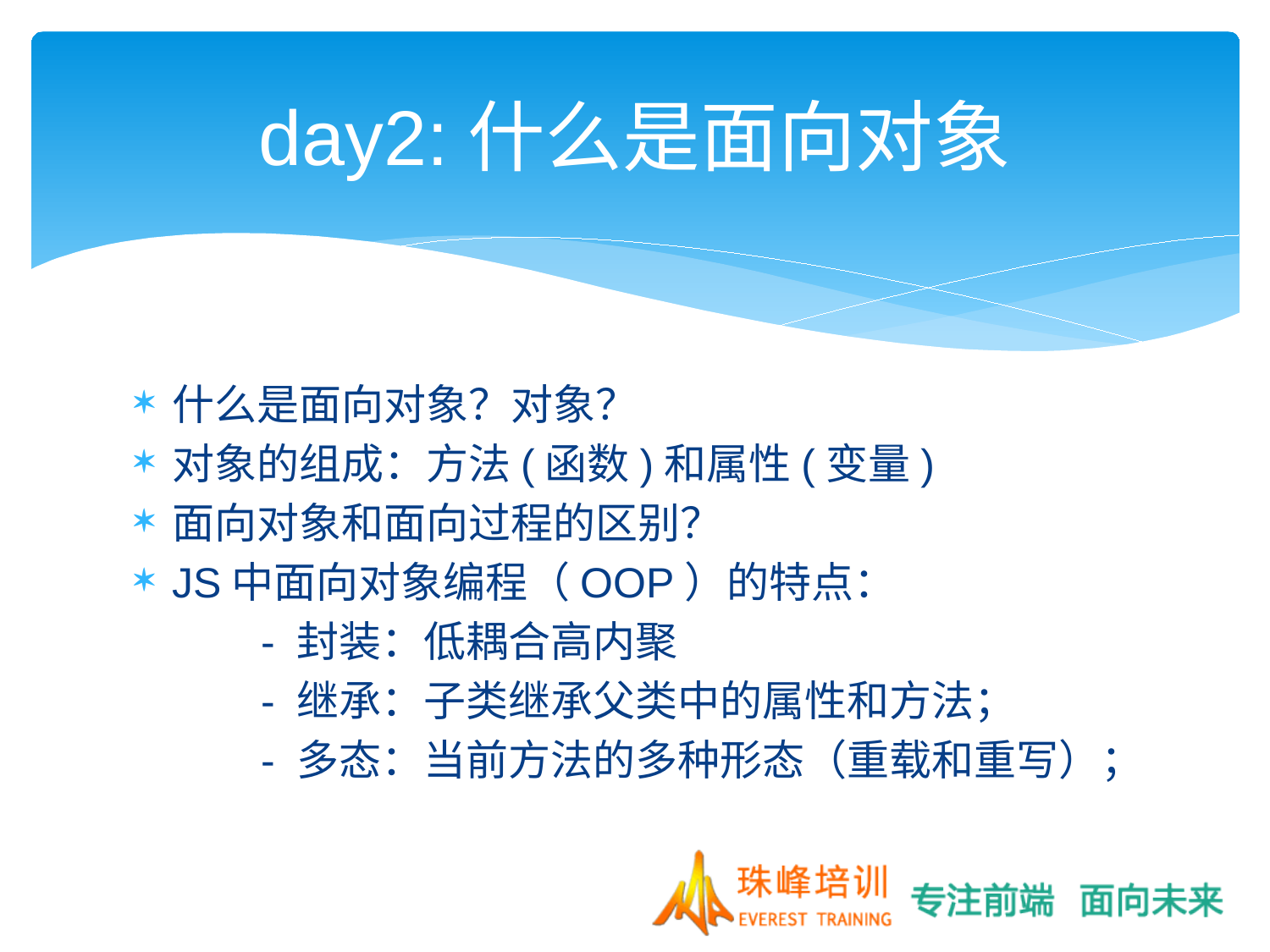

# day2:什么是面向对象
什么是面向对象？对象？
对象的组成：方法(函数)和属性(变量)
面向对象和面向过程的区别？
JS中面向对象编程（OOP）的特点：
	- 封装：低耦合高内聚
	- 继承：子类继承父类中的属性和方法；
	- 多态：当前方法的多种形态（重载和重写）；